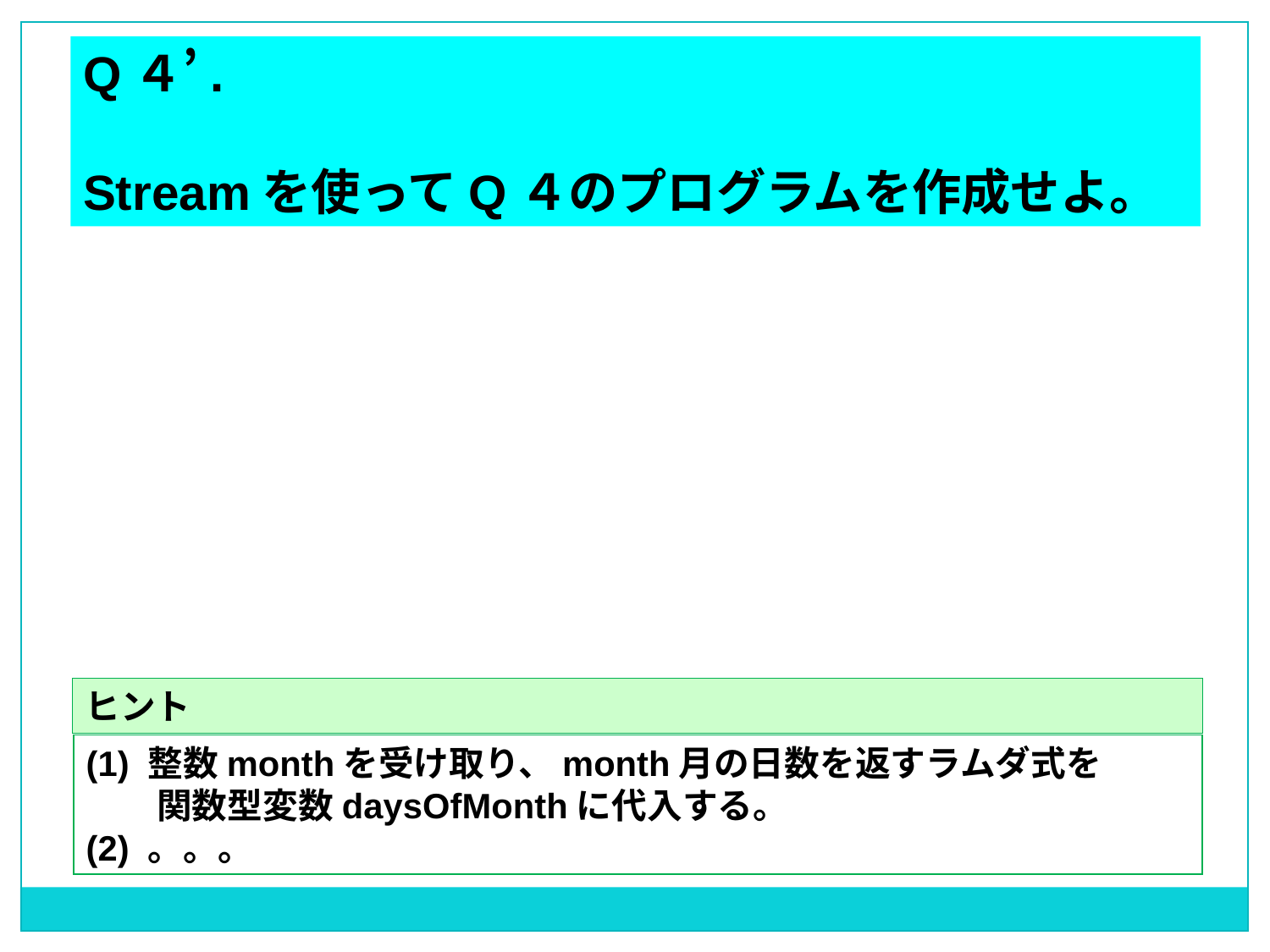

Q４’.

Streamを使ってQ４のプログラムを作成せよ。
ヒント
(1) 整数monthを受け取り、month月の日数を返すラムダ式を
　　関数型変数daysOfMonthに代入する。
(2) 。。。